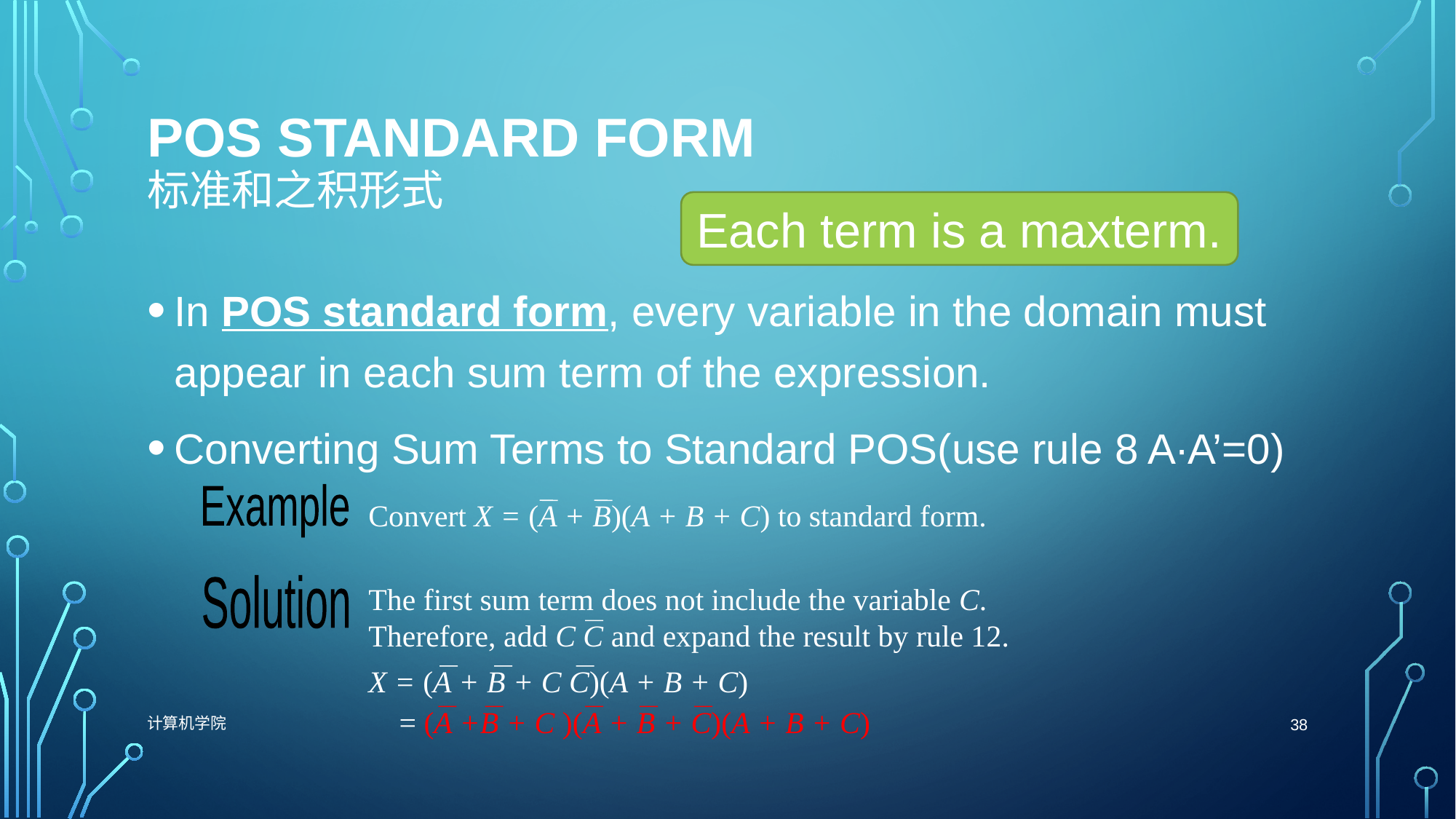

# POS Standard form 标准和之积形式
Each term is a maxterm.
In POS standard form, every variable in the domain must appear in each sum term of the expression.
Converting Sum Terms to Standard POS(use rule 8 A∙A’=0)

Example
Convert X = (A + B)(A + B + C) to standard form.

Solution
The first sum term does not include the variable C. Therefore, add C C and expand the result by rule 12.

X = (A + B + C C)(A + B + C)
    = (A +B + C )(A + B + C)(A + B + C)

38
计算机学院